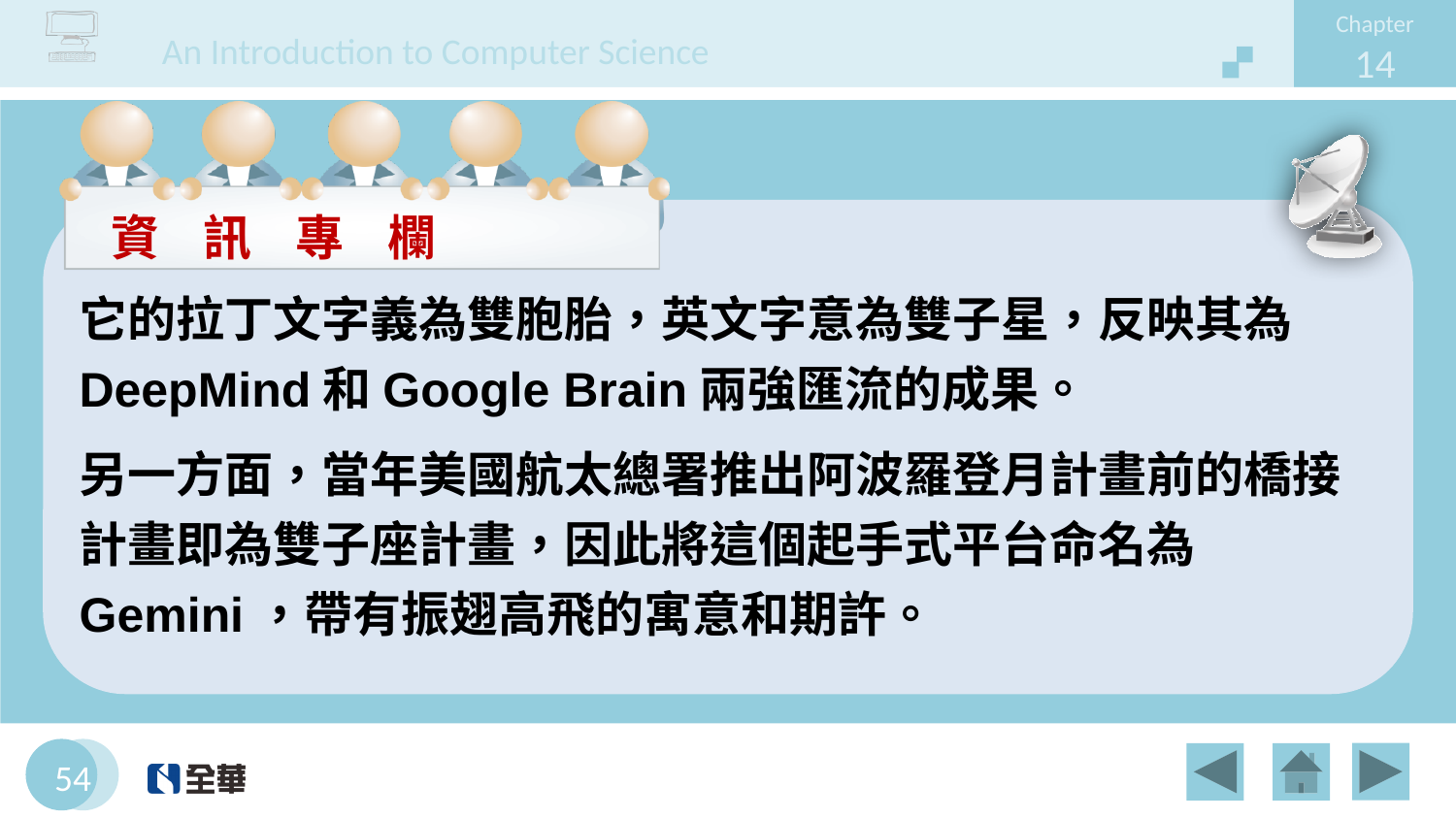

它的拉丁文字義為雙胞胎，英文字意為雙子星，反映其為DeepMind和Google Brain兩強匯流的成果。
另一方面，當年美國航太總署推出阿波羅登月計畫前的橋接計畫即為雙子座計畫，因此將這個起手式平台命名為Gemini，帶有振翅高飛的寓意和期許。